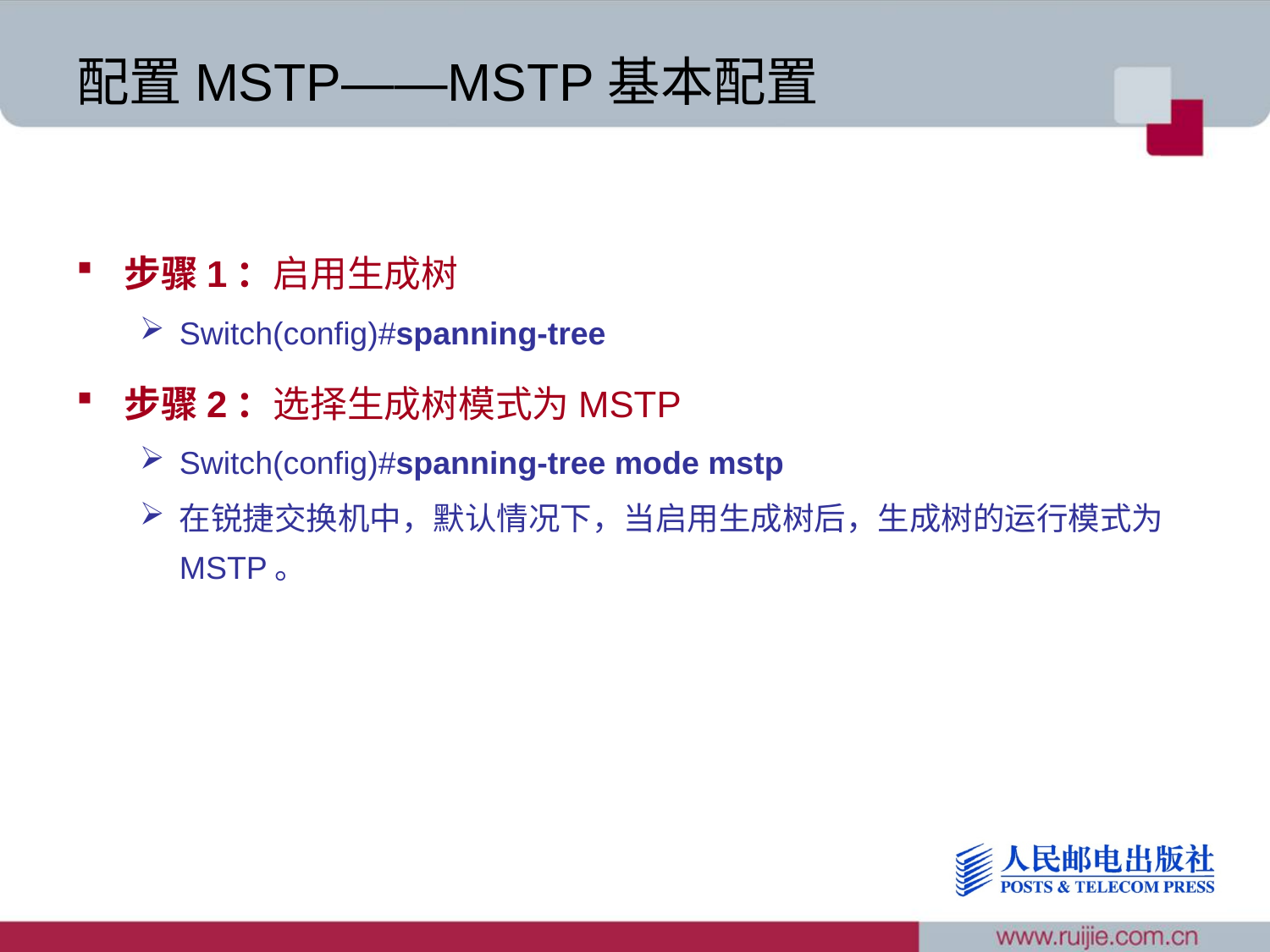

# 配置MSTP——MSTP基本配置
步骤1：启用生成树
Switch(config)#spanning-tree
步骤2：选择生成树模式为MSTP
Switch(config)#spanning-tree mode mstp
在锐捷交换机中，默认情况下，当启用生成树后，生成树的运行模式为MSTP。